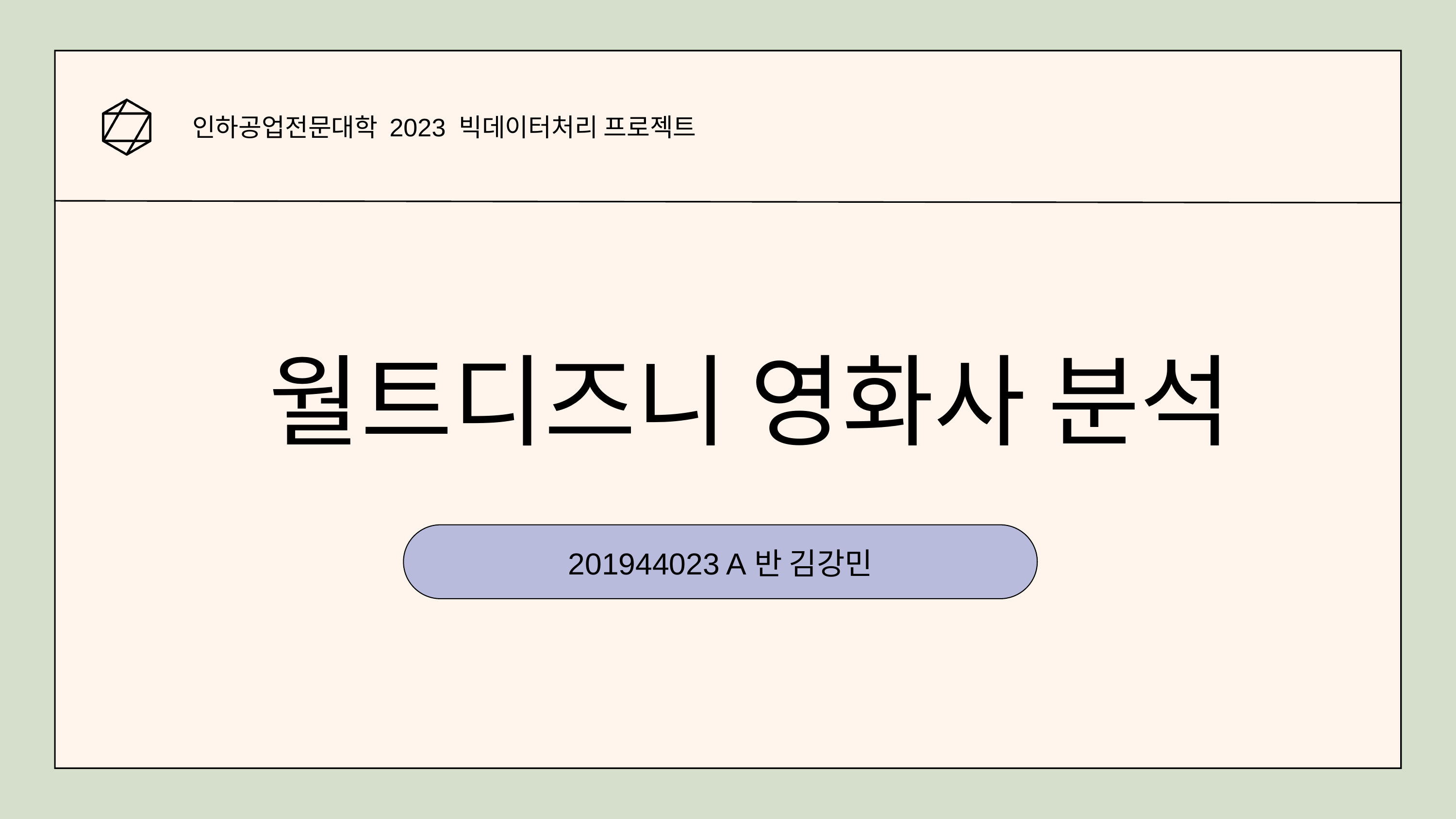

인하공업전문대학 2023 빅데이터처리 프로젝트

월트디즈니 영화사 분석

201944023 A반 김강민